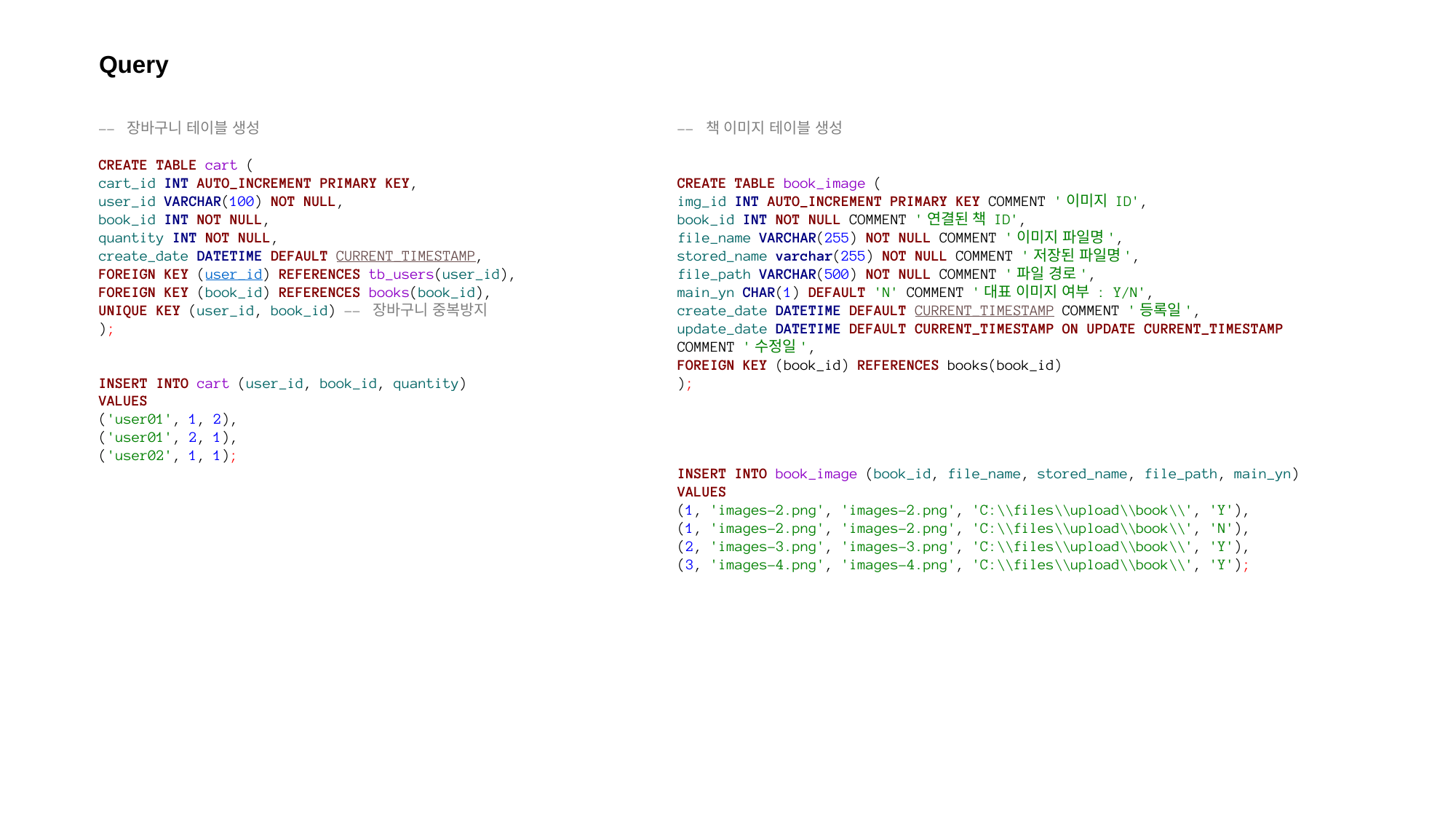

Query

-- 장바구니 테이블 생성

CREATE TABLE cart (
cart_id INT AUTO_INCREMENT PRIMARY KEY,
user_id VARCHAR(100) NOT NULL,
book_id INT NOT NULL,
quantity INT NOT NULL,
create_date DATETIME DEFAULT CURRENT_TIMESTAMP,
FOREIGN KEY (user_id) REFERENCES tb_users(user_id),
FOREIGN KEY (book_id) REFERENCES books(book_id),
UNIQUE KEY (user_id, book_id) -- 장바구니 중복방지
);

INSERT INTO cart (user_id, book_id, quantity)
VALUES
('user01', 1, 2),
('user01', 2, 1),
('user02', 1, 1);
-- 책 이미지 테이블 생성

CREATE TABLE book_image (
img_id INT AUTO_INCREMENT PRIMARY KEY COMMENT '이미지 ID',
book_id INT NOT NULL COMMENT '연결된 책 ID',
file_name VARCHAR(255) NOT NULL COMMENT '이미지 파일명',
stored_name varchar(255) NOT NULL COMMENT '저장된 파일명',
file_path VARCHAR(500) NOT NULL COMMENT '파일 경로',
main_yn CHAR(1) DEFAULT 'N' COMMENT '대표 이미지 여부 : Y/N',
create_date DATETIME DEFAULT CURRENT_TIMESTAMP COMMENT '등록일',
update_date DATETIME DEFAULT CURRENT_TIMESTAMP ON UPDATE CURRENT_TIMESTAMP COMMENT '수정일',
FOREIGN KEY (book_id) REFERENCES books(book_id)
);

INSERT INTO book_image (book_id, file_name, stored_name, file_path, main_yn)
VALUES
(1, 'images-2.png', 'images-2.png', 'C:\\files\\upload\\book\\', 'Y'),
(1, 'images-2.png', 'images-2.png', 'C:\\files\\upload\\book\\', 'N'),
(2, 'images-3.png', 'images-3.png', 'C:\\files\\upload\\book\\', 'Y'),
(3, 'images-4.png', 'images-4.png', 'C:\\files\\upload\\book\\', 'Y');